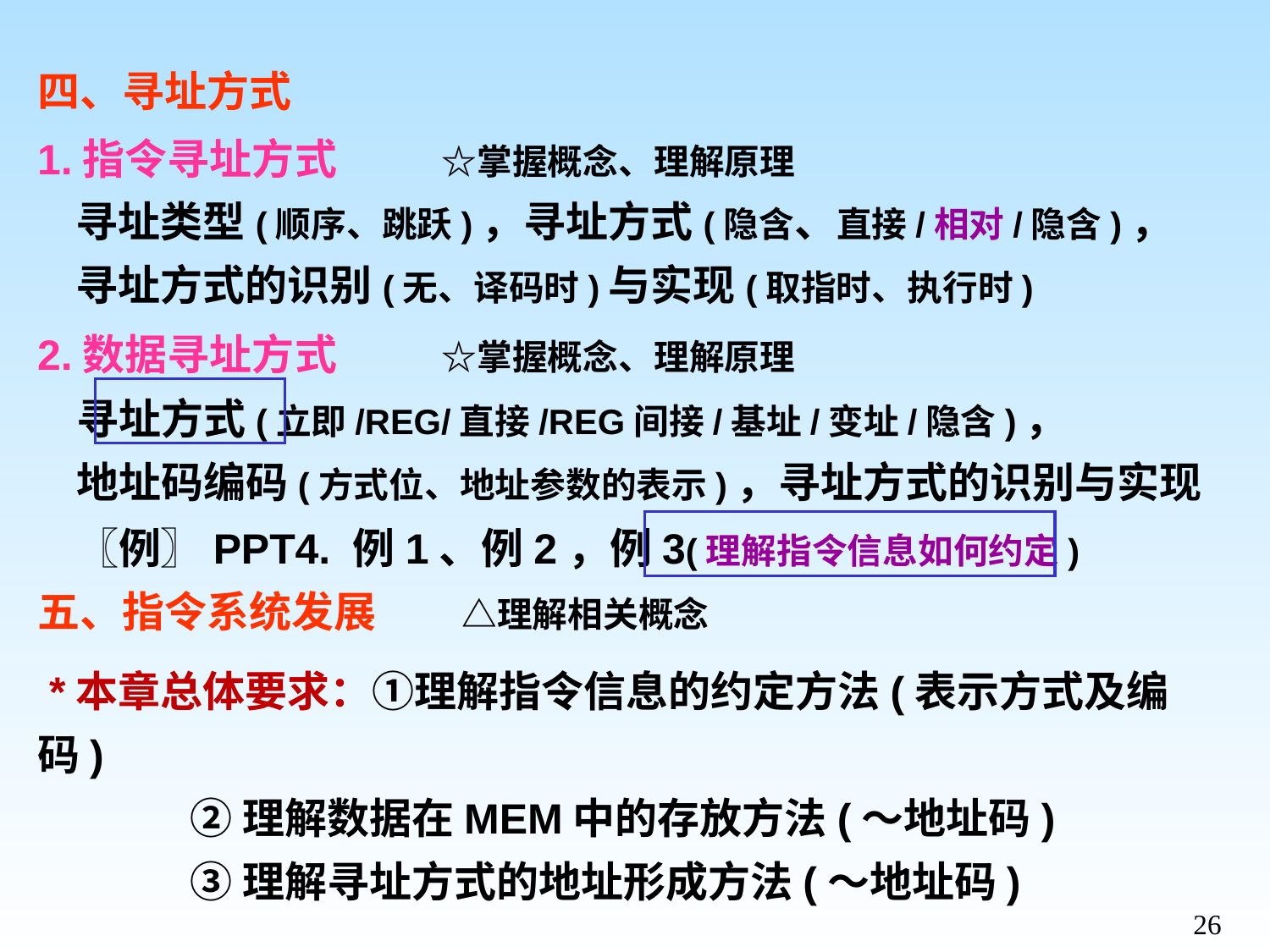

四、寻址方式
1.指令寻址方式           ☆掌握概念、理解原理

2.数据寻址方式           ☆掌握概念、理解原理

   寻址类型(顺序、跳跃)，寻址方式(隐含、直接/相对/隐含)，
   寻址方式的识别(无、译码时)与实现(取指时、执行时)
   寻址方式(立即/REG/直接/REG间接/基址/变址/隐含)，
   地址码编码(方式位、地址参数的表示)，寻址方式的识别与实现

   〖例〗PPT4. 例1、例2，例3(理解指令信息如何约定)

五、指令系统发展         △理解相关概念
 *本章总体要求：①理解指令信息的约定方法(表示方式及编码)
                ②理解数据在MEM中的存放方法(～地址码)
                ③理解寻址方式的地址形成方法(～地址码)
26